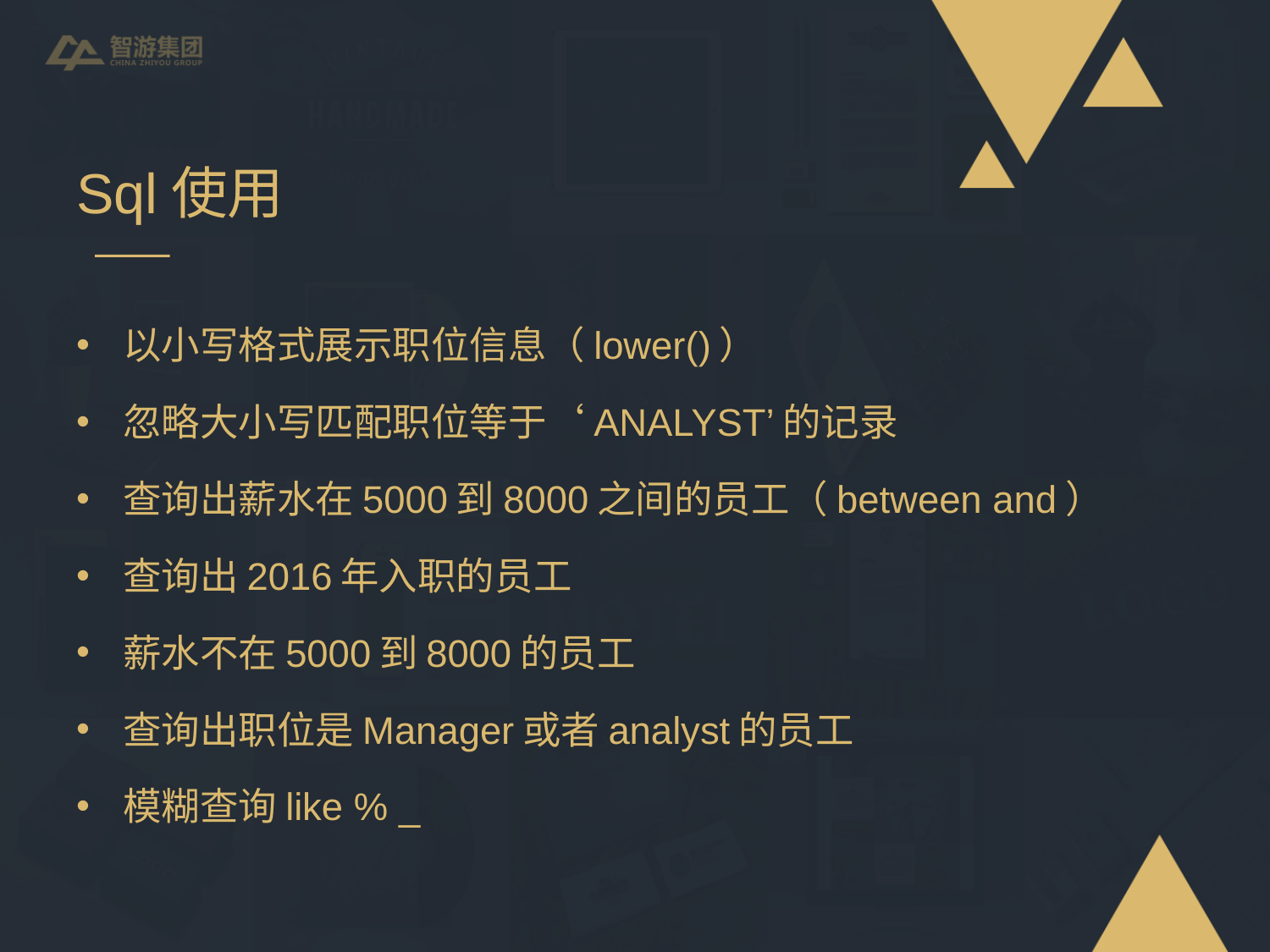

# Sql使用
以小写格式展示职位信息（lower()）
忽略大小写匹配职位等于‘ANALYST’的记录
查询出薪水在5000到8000之间的员工（between and）
查询出2016年入职的员工
薪水不在5000到8000的员工
查询出职位是Manager或者analyst的员工
模糊查询like % _